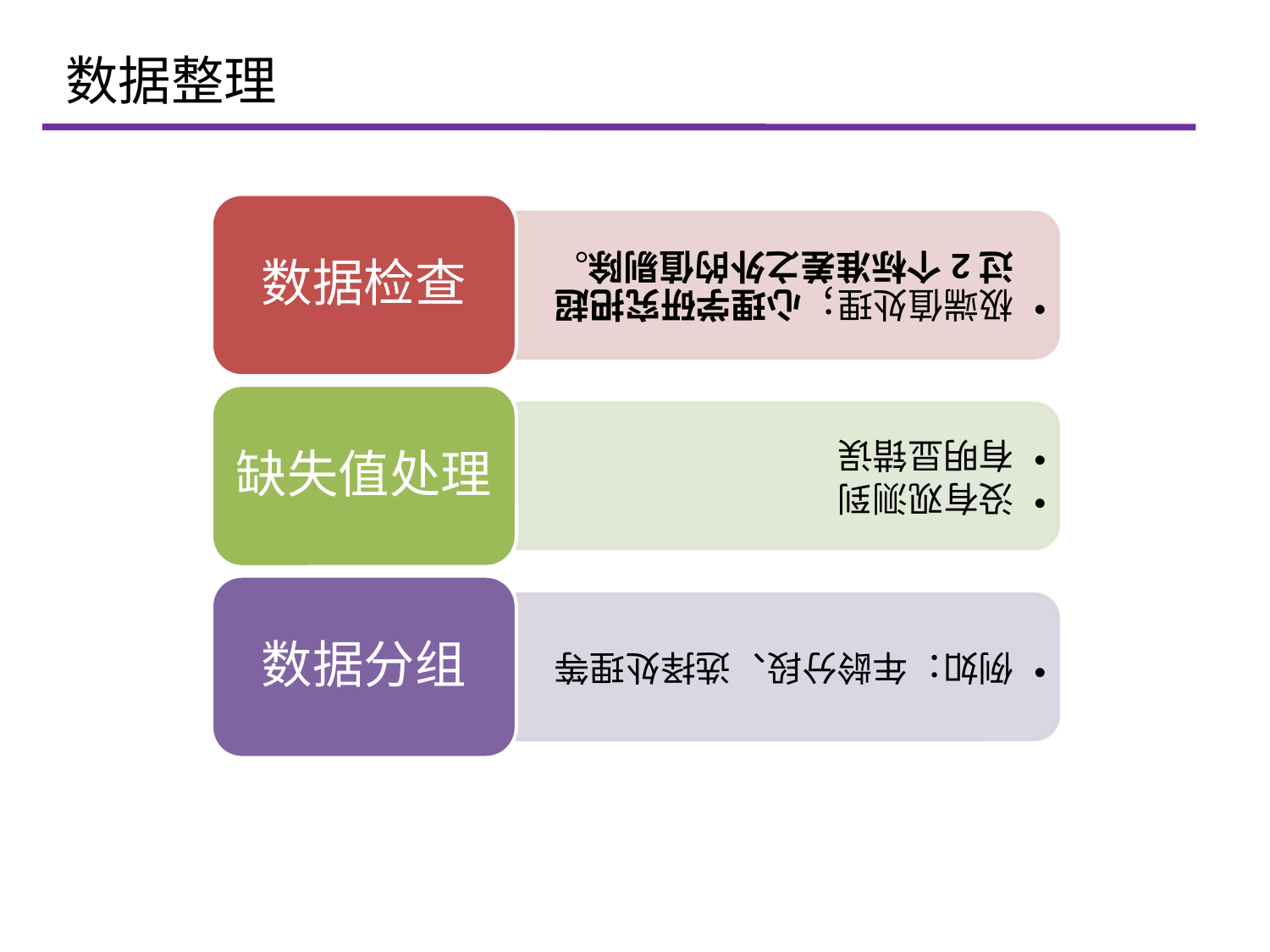

# 数据整理
极端值处理；心理学研究把超过2个标准差之外的值剔除。
数据检查
没有观测到
有明显错误
缺失值处理
例如：年龄分段、选择处理等
数据分组